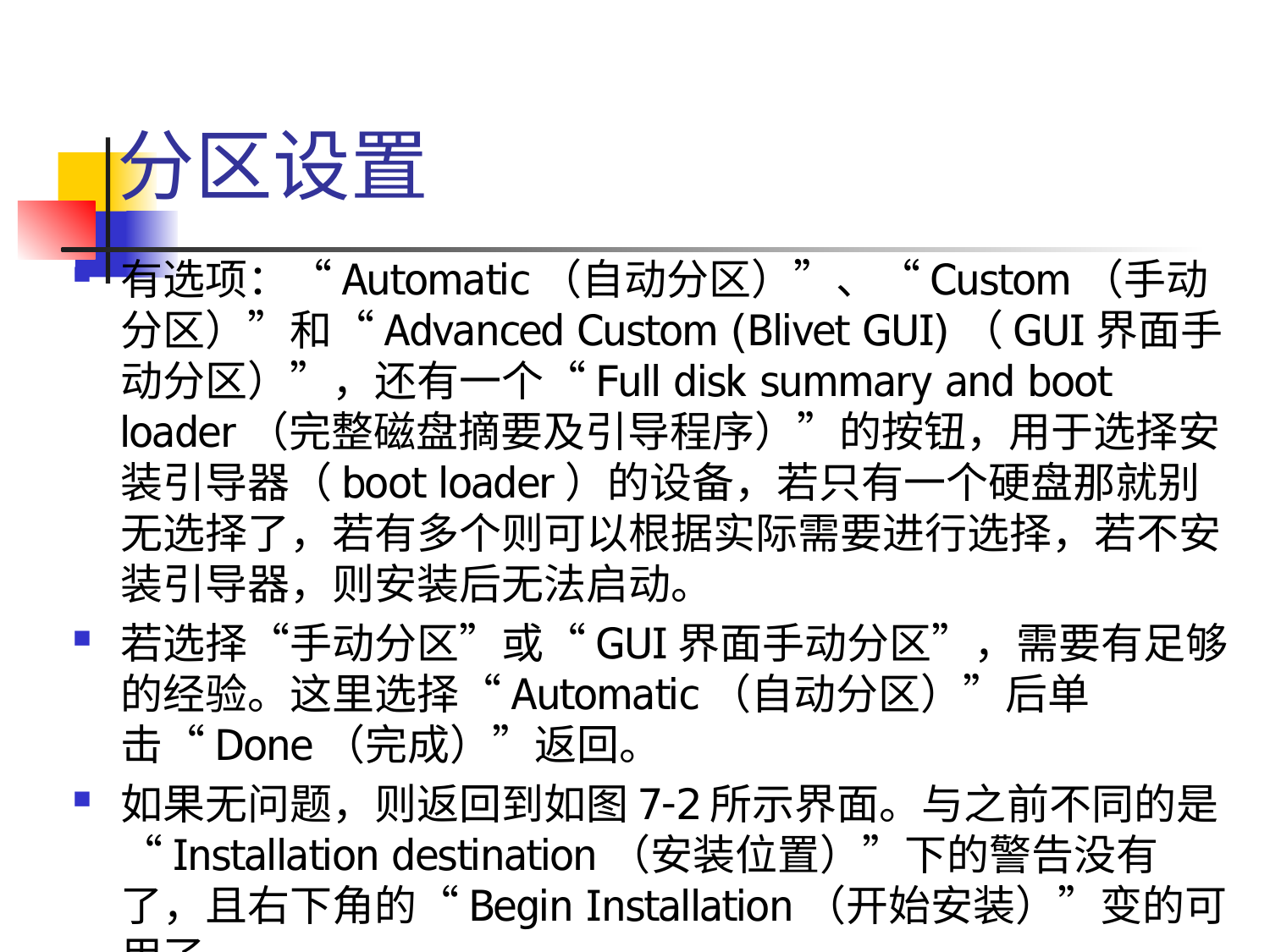

# 分区设置
有选项：“Automatic（自动分区）”、“Custom（手动分区）”和“Advanced Custom (Blivet GUI)（GUI界面手动分区）”，还有一个“Full disk summary and boot loader（完整磁盘摘要及引导程序）”的按钮，用于选择安装引导器（boot loader）的设备，若只有一个硬盘那就别无选择了，若有多个则可以根据实际需要进行选择，若不安装引导器，则安装后无法启动。
若选择“手动分区”或“GUI界面手动分区”，需要有足够的经验。这里选择“Automatic（自动分区）”后单击“Done（完成）”返回。
如果无问题，则返回到如图7-2所示界面。与之前不同的是“Installation destination（安装位置）”下的警告没有了，且右下角的“Begin Installation（开始安装）”变的可用了。